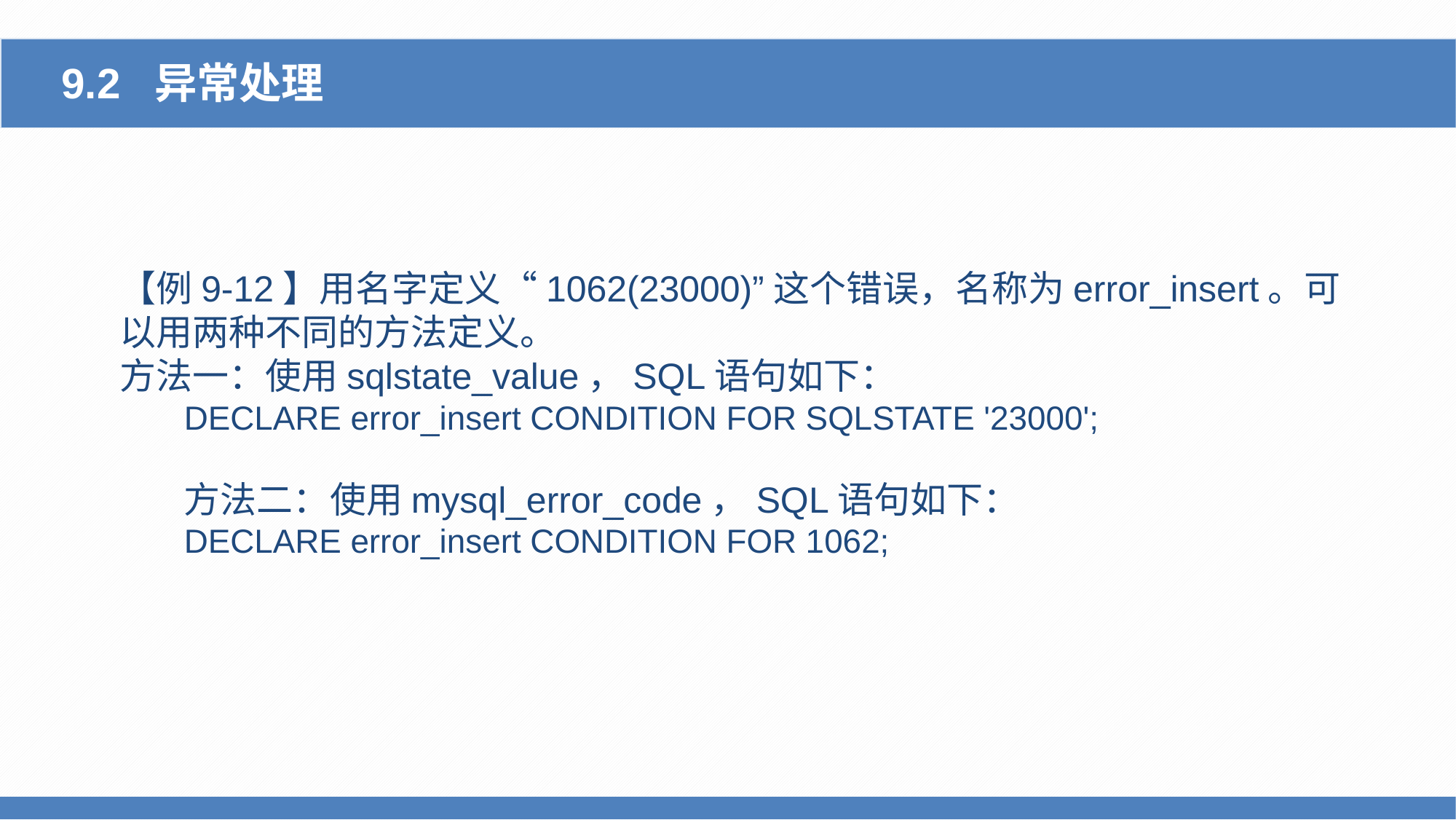

9.2  异常处理

【例9-12】用名字定义“1062(23000)”这个错误，名称为error_insert。可以用两种不同的方法定义。
方法一：使用sqlstate_value，SQL语句如下：
DECLARE error_insert CONDITION FOR SQLSTATE '23000';

方法二：使用mysql_error_code，SQL语句如下：
DECLARE error_insert CONDITION FOR 1062;